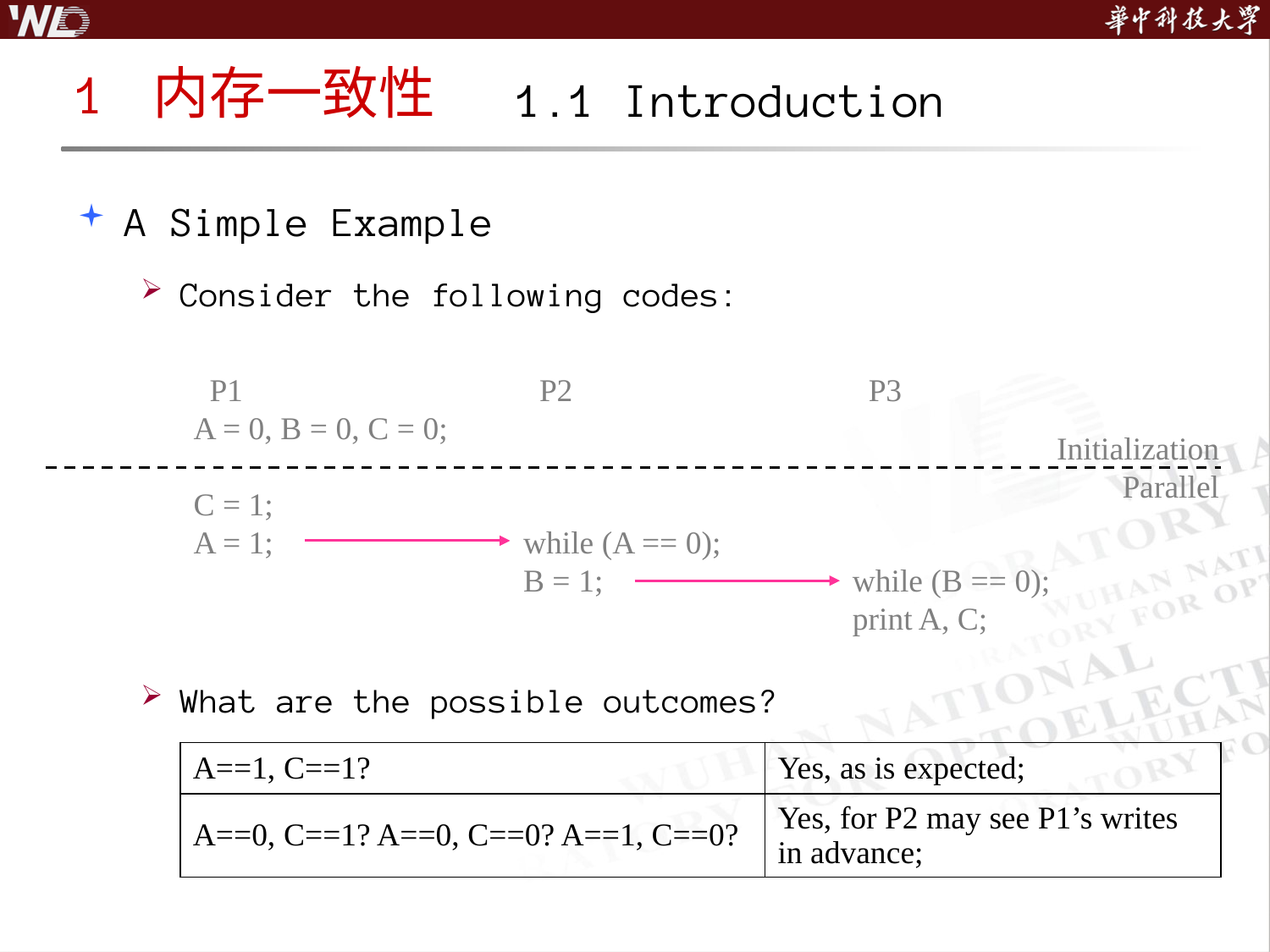

# 1 内存一致性
1.1 Introduction
A Simple Example
Consider the following codes:

What are the possible outcomes?

  P1
A = 0, B = 0, C = 0;

C = 1;
A = 1;
  P2

while (A == 0);
B = 1;
  P3

while (B == 0);
print A, C;
Initialization
Parallel
| A==1, C==1? | Yes, as is expected; |
| --- | --- |
| A==0, C==1? A==0, C==0? A==1, C==0? | Yes, for P2 may see P1’s writes in advance; |